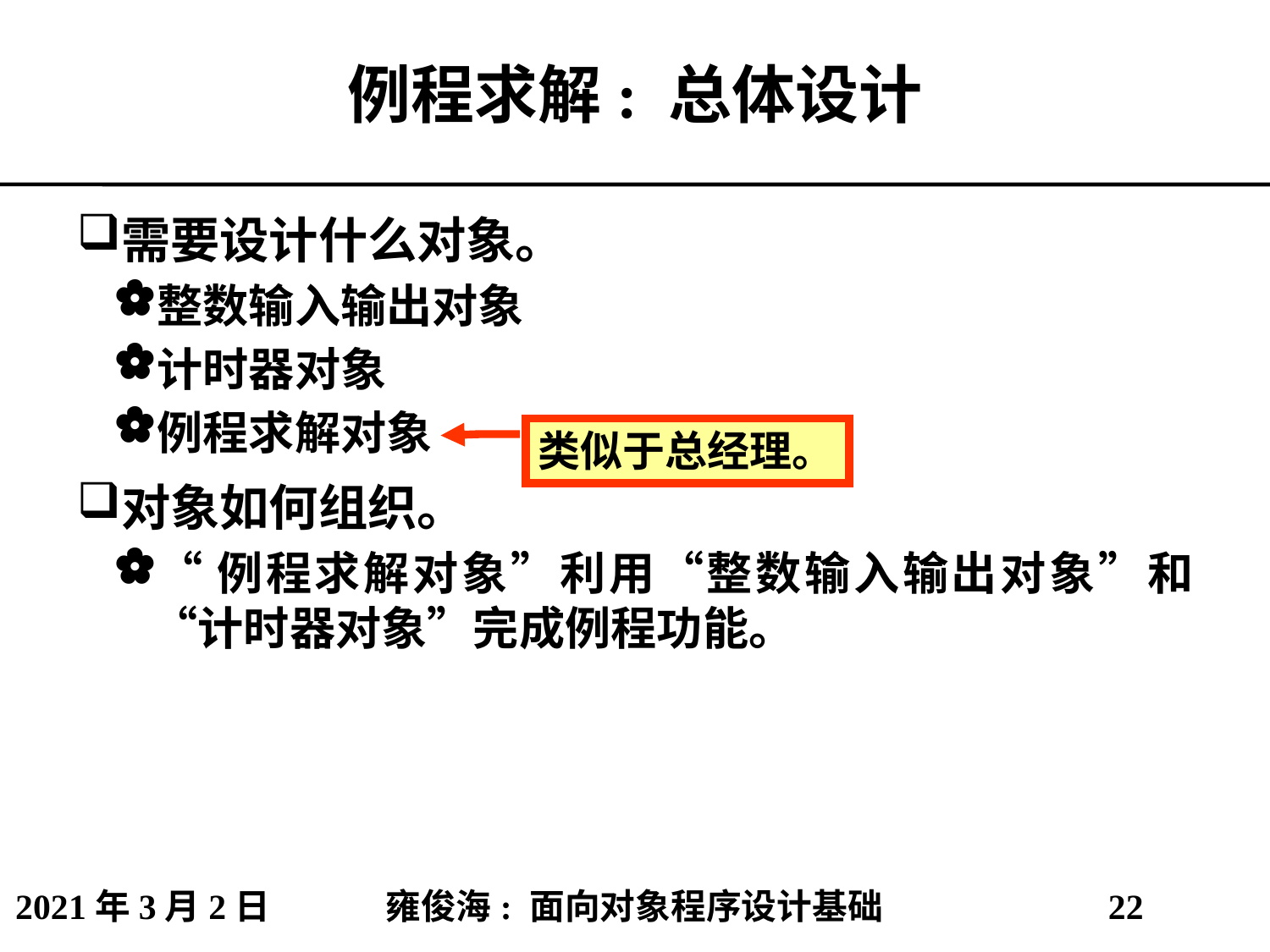

# 例程求解: 总体设计

需要设计什么对象。
整数输入输出对象
计时器对象
例程求解对象
对象如何组织。
“例程求解对象”利用“整数输入输出对象”和“计时器对象”完成例程功能。
类似于总经理。
2021年3月2日
雍俊海: 面向对象程序设计基础
22